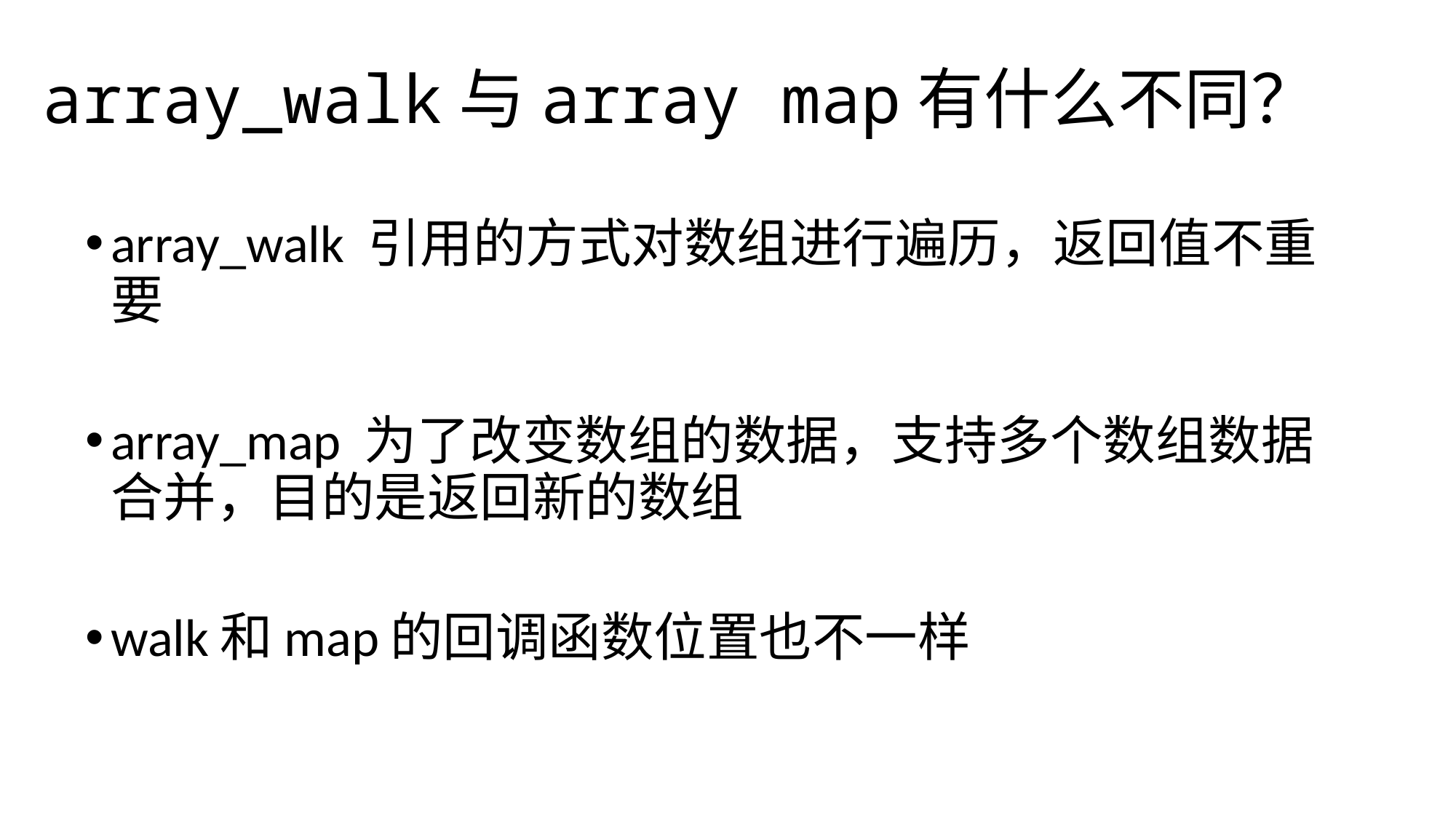

# array_walk与array map有什么不同？
array_walk 引用的方式对数组进行遍历，返回值不重要

array_map 为了改变数组的数据，支持多个数组数据合并，目的是返回新的数组

walk和map的回调函数位置也不一样